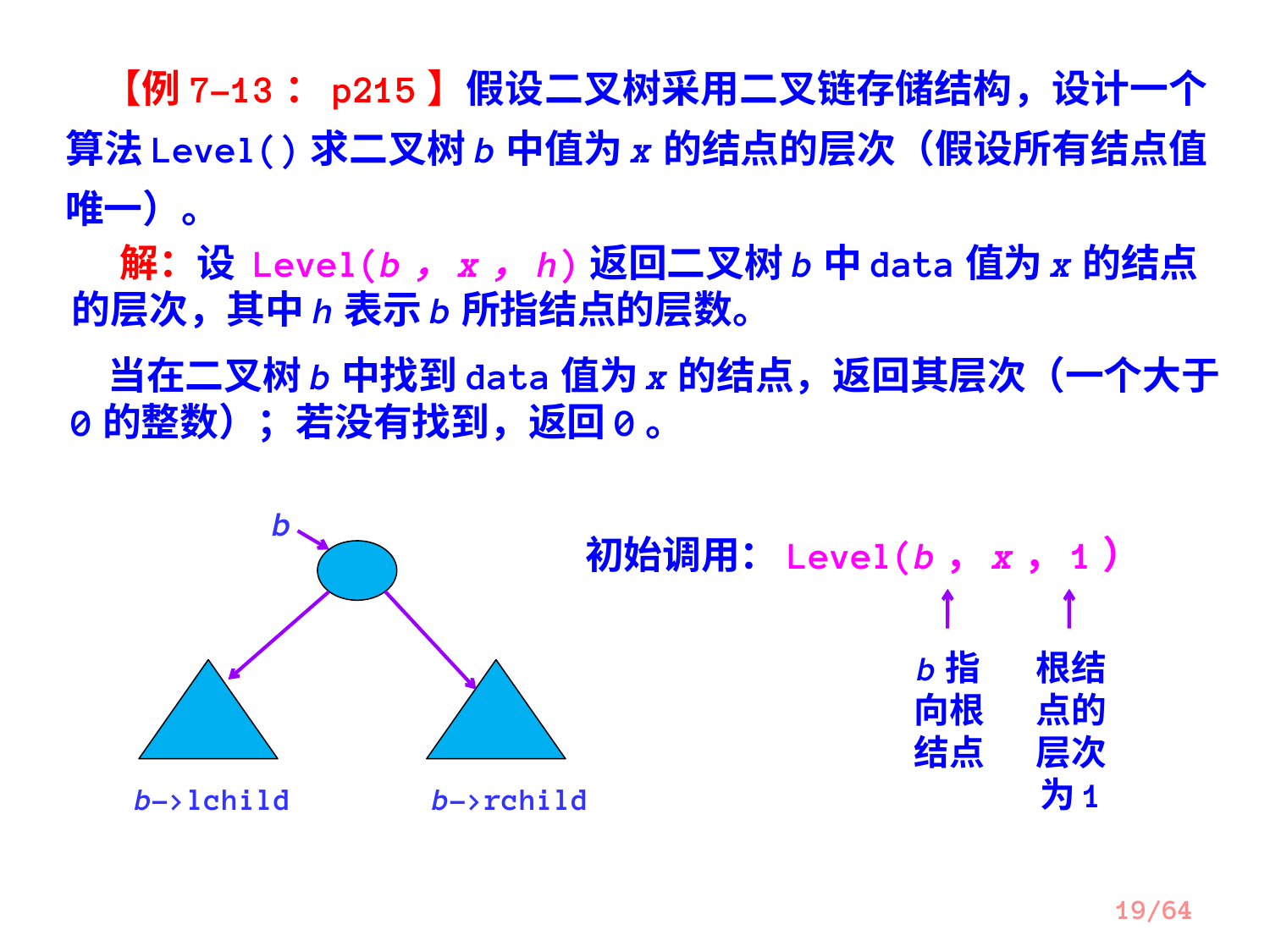

【例7-13：p215】假设二叉树采用二叉链存储结构，设计一个算法Level()求二叉树b中值为x的结点的层次（假设所有结点值唯一）。
　 解：设 Level(b，x，h)返回二叉树b中data值为x的结点的层次，其中h表示b所指结点的层数。
   当在二叉树b中找到data值为x的结点，返回其层次（一个大于0的整数）；若没有找到，返回0。
b

b->lchild
b->rchild
初始调用：Level(b，x，1）
b指向根结点
根结点的层次为1
19/64